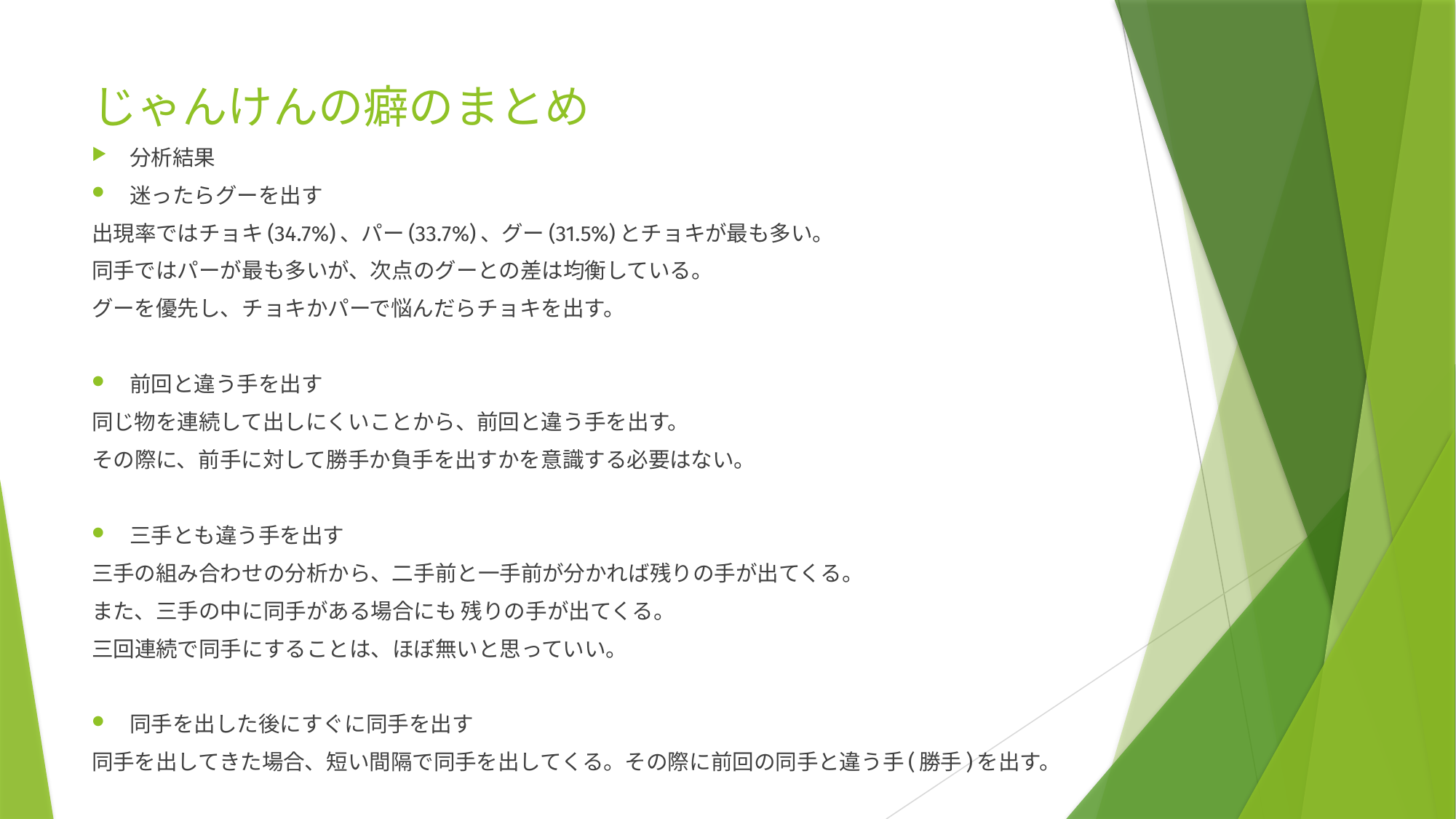

# じゃんけんの癖のまとめ
分析結果
迷ったらグーを出す
出現率ではチョキ(34.7%)、パー(33.7%)、グー(31.5%)とチョキが最も多い。
同手ではパーが最も多いが、次点のグーとの差は均衡している。
グーを優先し、チョキかパーで悩んだらチョキを出す。

前回と違う手を出す
同じ物を連続して出しにくいことから、前回と違う手を出す。
その際に、前手に対して勝手か負手を出すかを意識する必要はない。

三手とも違う手を出す
三手の組み合わせの分析から、二手前と一手前が分かれば残りの手が出てくる。
また、三手の中に同手がある場合にも 残りの手が出てくる。
三回連続で同手にすることは、ほぼ無いと思っていい。

同手を出した後にすぐに同手を出す
同手を出してきた場合、短い間隔で同手を出してくる。その際に前回の同手と違う手(勝手)を出す。